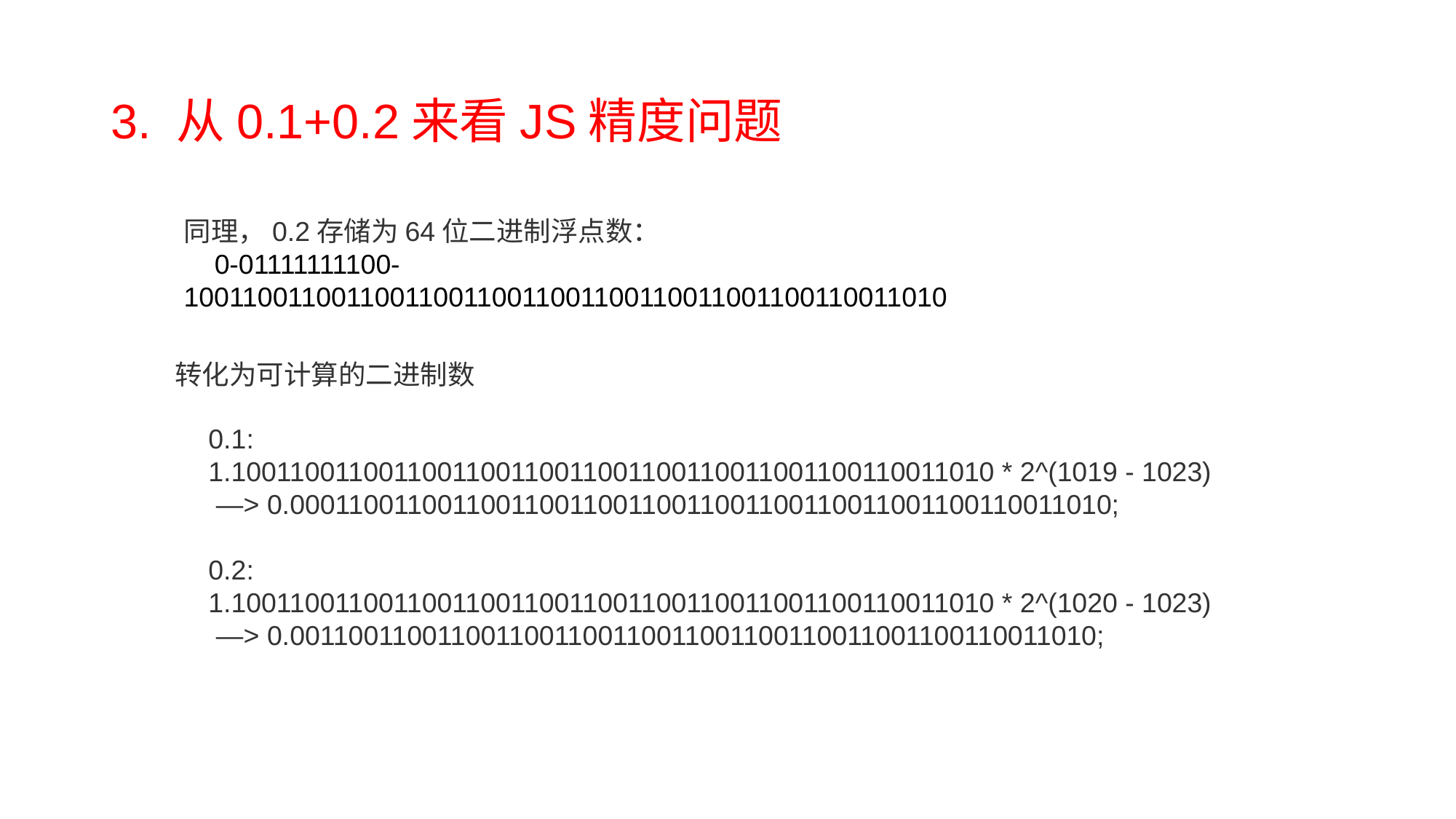

# 3. 从0.1+0.2来看JS精度问题

同理，0.2存储为64位二进制浮点数：
    0-01111111100-1001100110011001100110011001100110011001100110011010
转化为可计算的二进制数
0.1:
1.1001100110011001100110011001100110011001100110011010 * 2^(1019 - 1023)
 —> 0.00011001100110011001100110011001100110011001100110011010;

0.2:
1.1001100110011001100110011001100110011001100110011010 * 2^(1020 - 1023)
 —> 0.0011001100110011001100110011001100110011001100110011010;